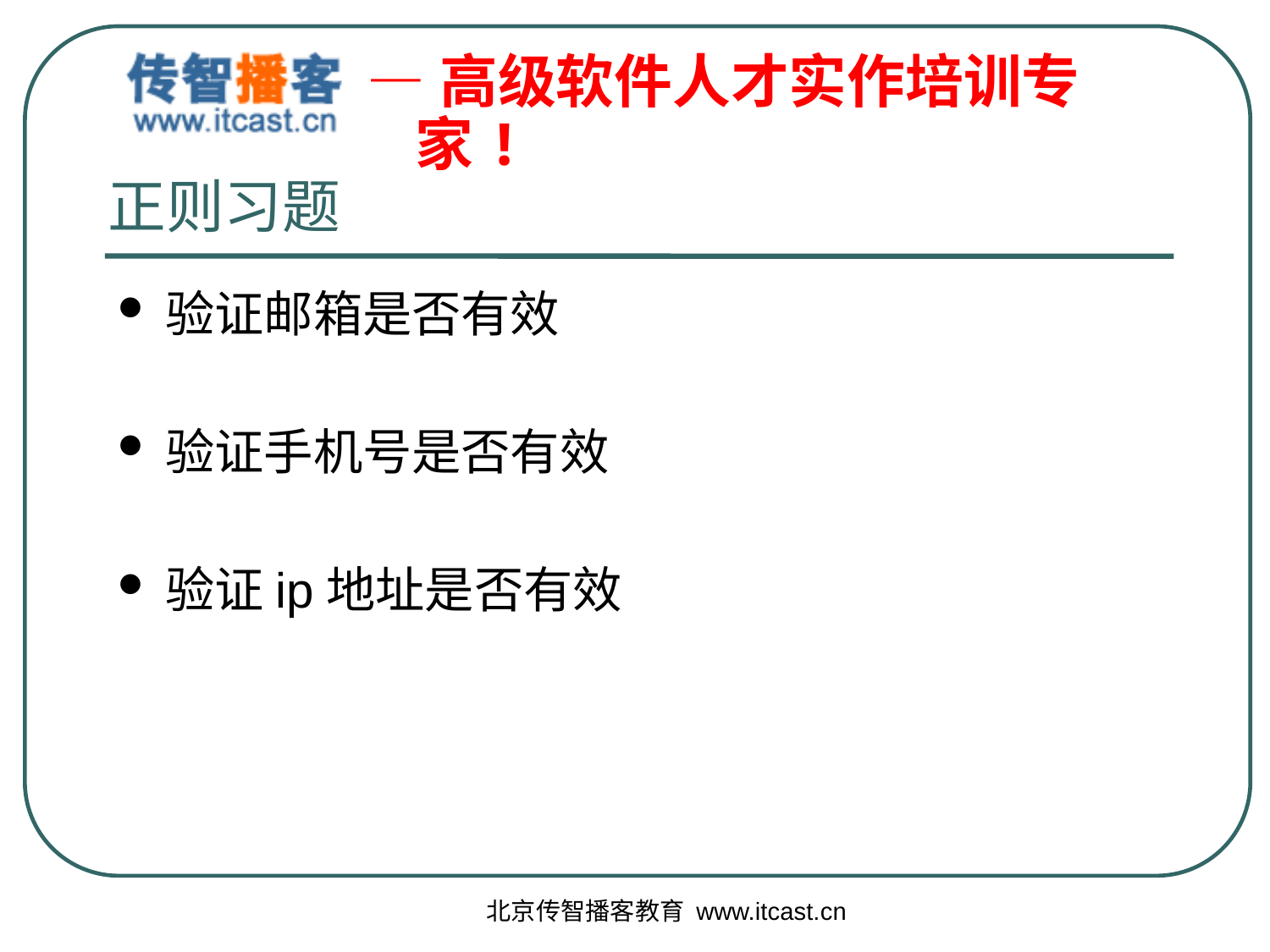

# 正则习题
验证邮箱是否有效

验证手机号是否有效

验证ip地址是否有效
北京传智播客教育 www.itcast.cn